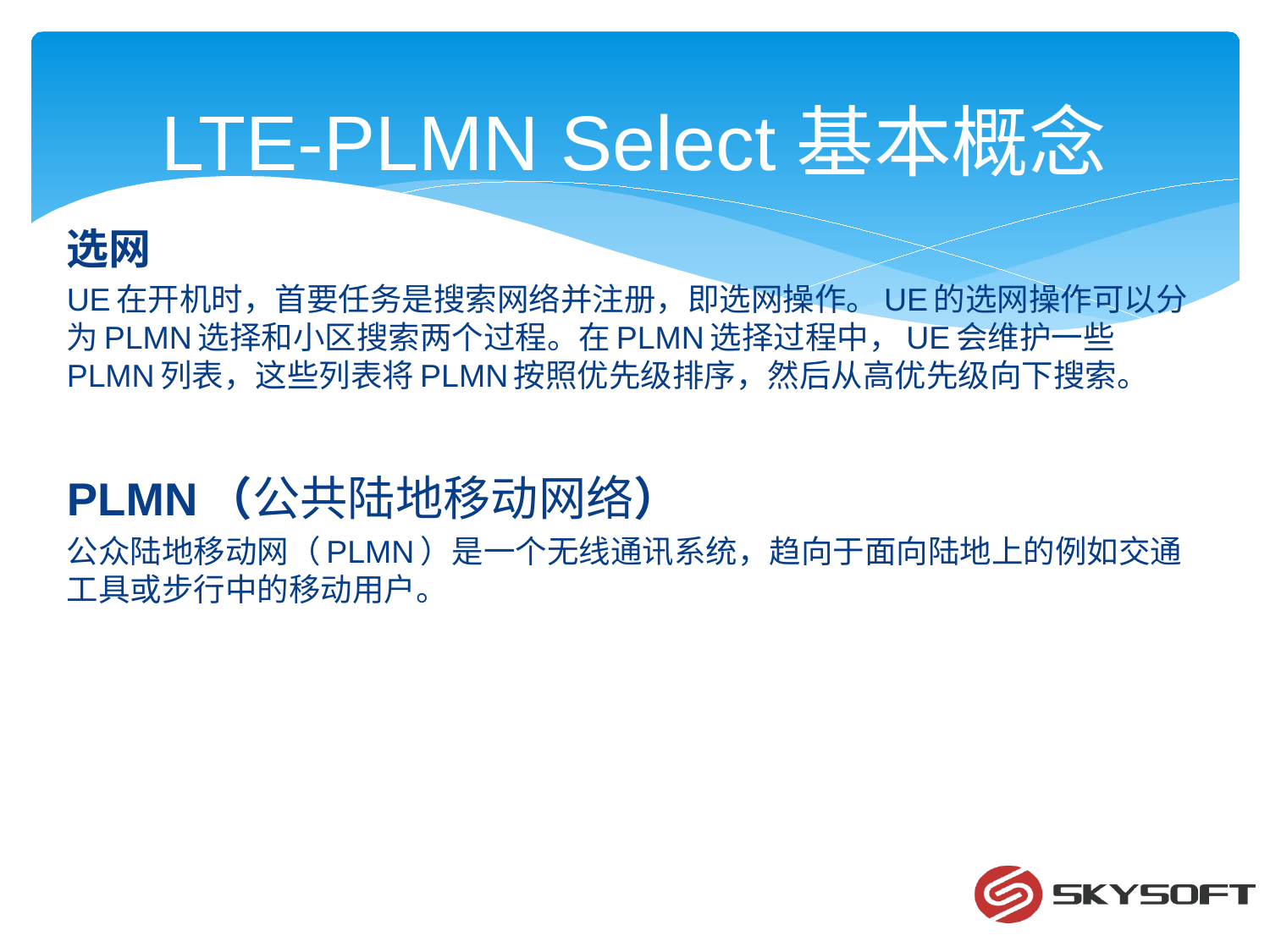

# LTE-PLMN Select基本概念
选网
UE在开机时，首要任务是搜索网络并注册，即选网操作。UE的选网操作可以分为PLMN选择和小区搜索两个过程。在PLMN选择过程中，UE会维护一些PLMN列表，这些列表将PLMN按照优先级排序，然后从高优先级向下搜索。

PLMN（公共陆地移动网络）
公众陆地移动网（PLMN）是一个无线通讯系统，趋向于面向陆地上的例如交通工具或步行中的移动用户。